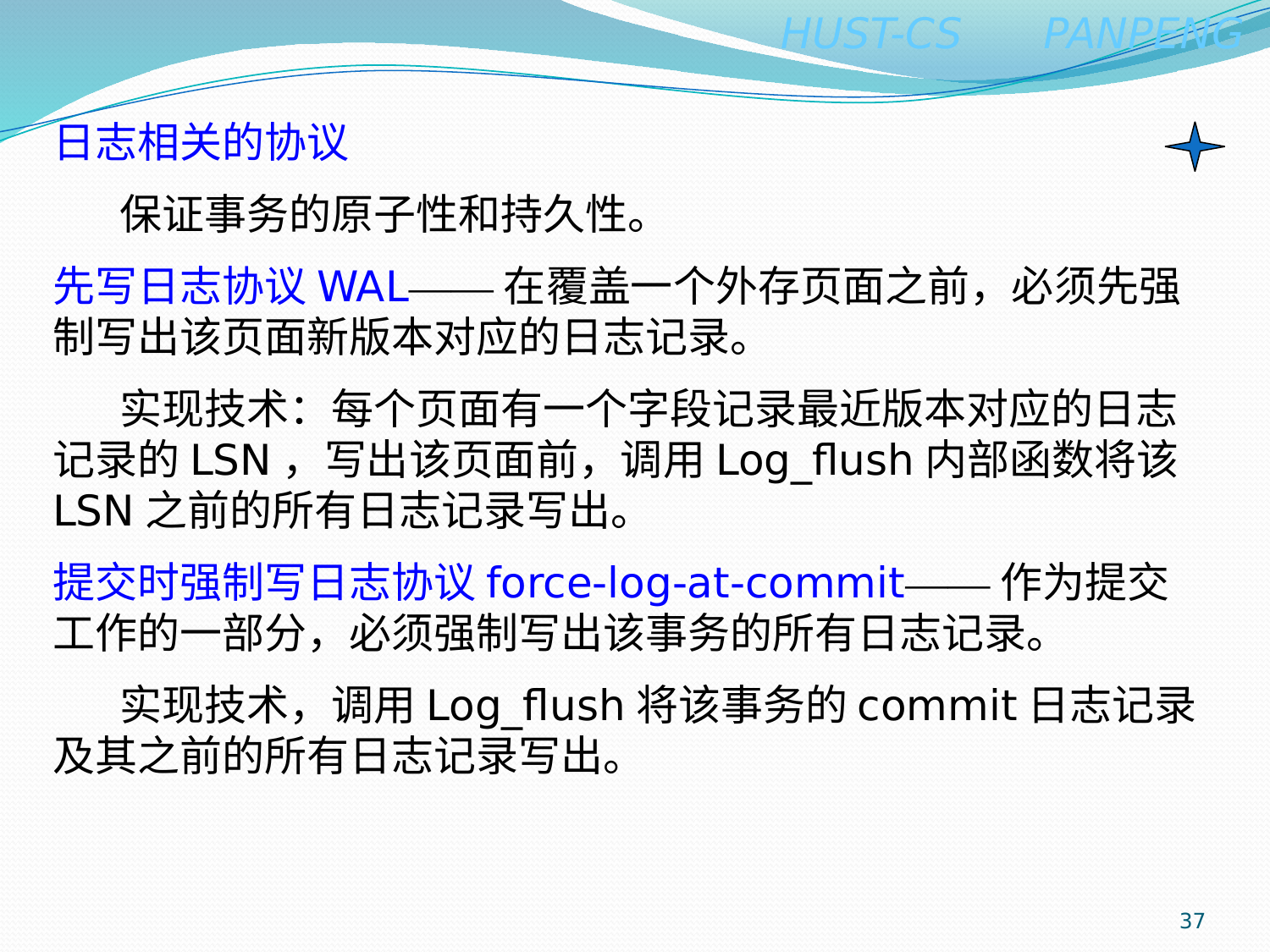

日志相关的协议
      保证事务的原子性和持久性。
先写日志协议WAL——在覆盖一个外存页面之前，必须先强制写出该页面新版本对应的日志记录。
      实现技术：每个页面有一个字段记录最近版本对应的日志记录的LSN，写出该页面前，调用Log_flush内部函数将该LSN之前的所有日志记录写出。
提交时强制写日志协议force-log-at-commit——作为提交工作的一部分，必须强制写出该事务的所有日志记录。
      实现技术，调用Log_flush将该事务的commit日志记录及其之前的所有日志记录写出。

37